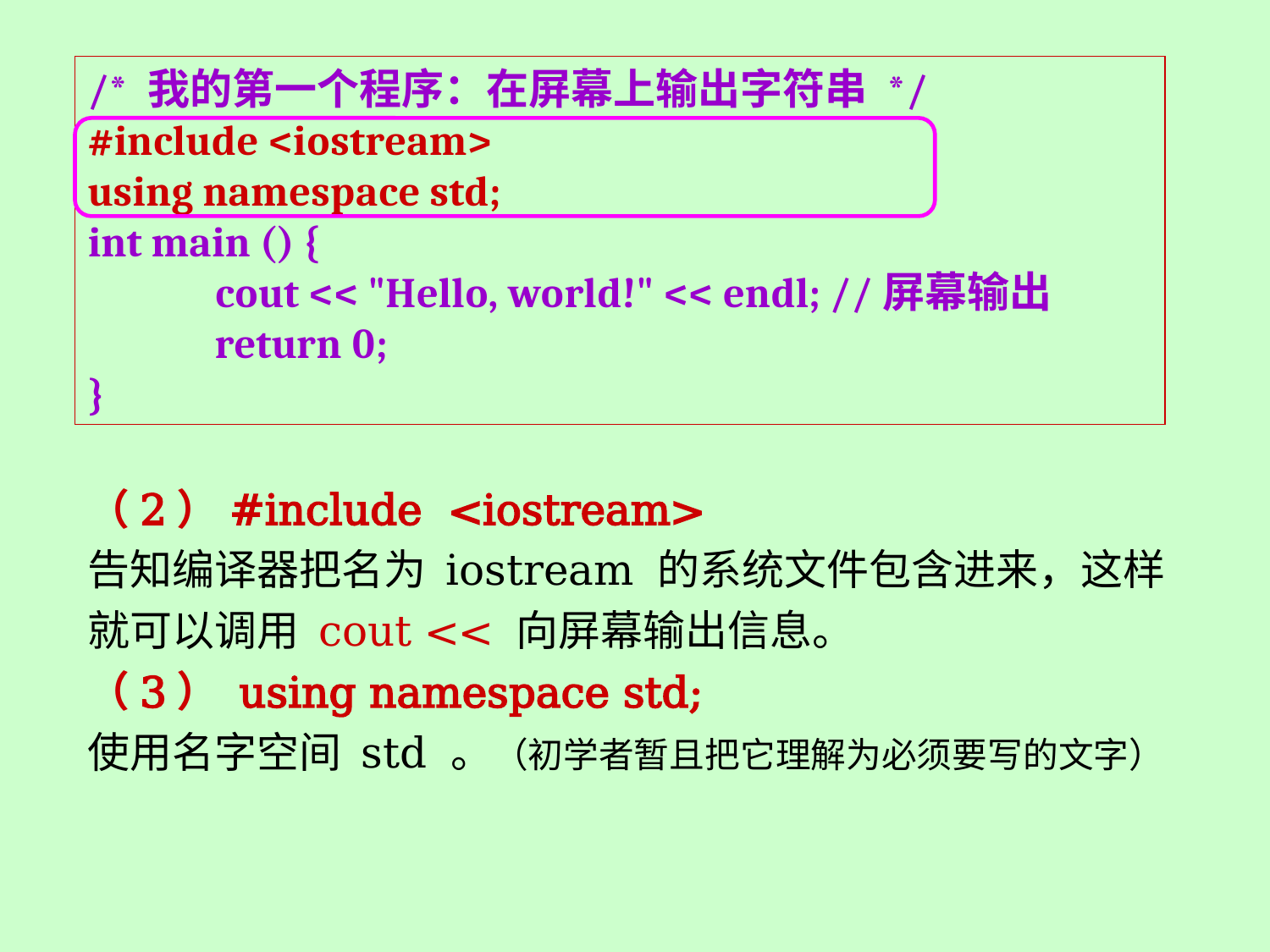

/* 我的第一个程序：在屏幕上输出字符串 */
#include <iostream>
using namespace std;
int main () {
	cout << "Hello, world!" << endl; //屏幕输出
	return 0;
}

（2）#include  <iostream>
告知编译器把名为 iostream 的系统文件包含进来，这样就可以调用 cout << 向屏幕输出信息。
（3） using namespace std;
使用名字空间 std 。（初学者暂且把它理解为必须要写的文字）

43